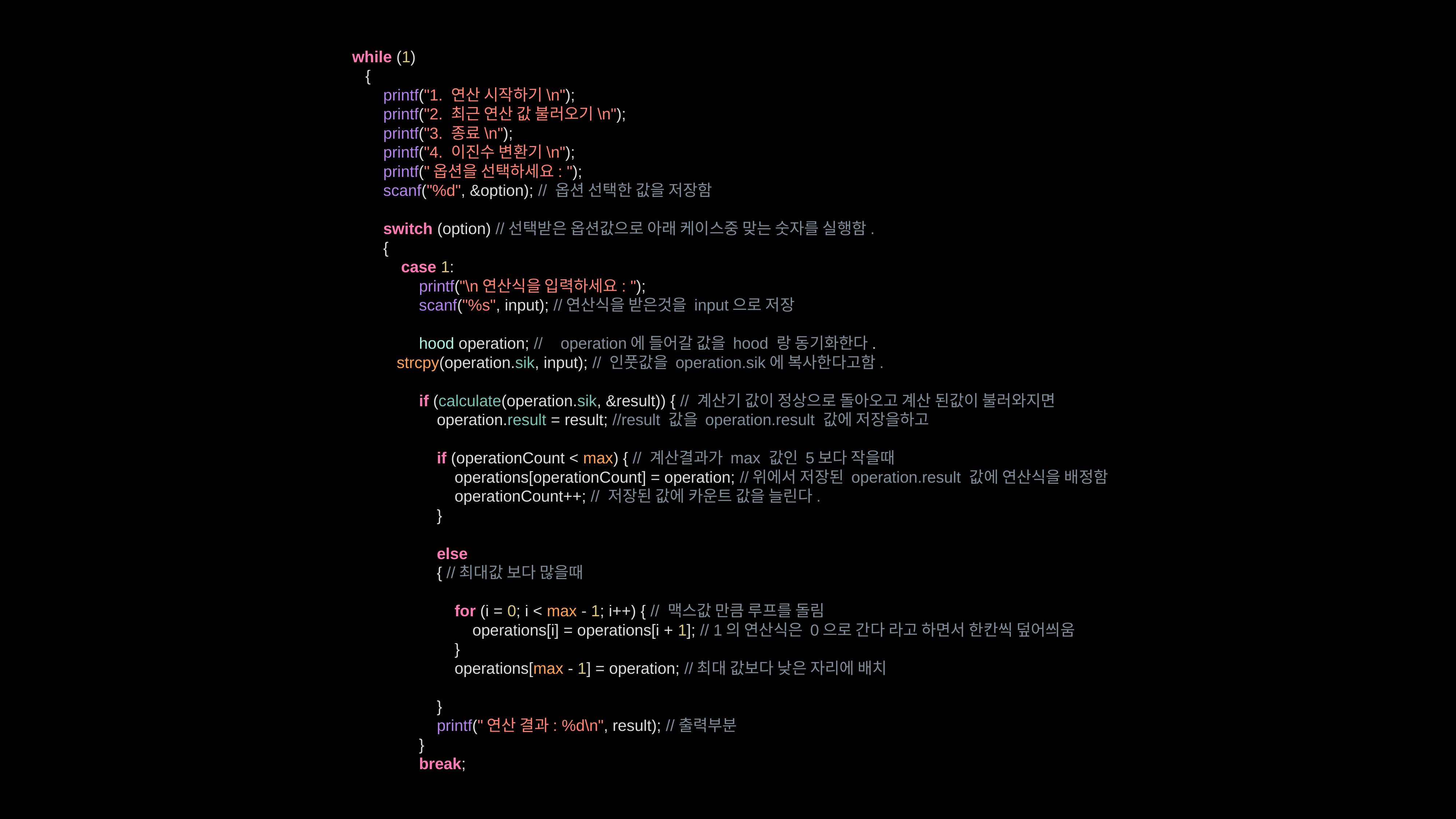

while (1)
    {
        printf("1. 연산 시작하기\n");
        printf("2. 최근 연산 값 불러오기\n");
        printf("3. 종료\n");
        printf("4. 이진수 변환기\n");
        printf("옵션을 선택하세요: ");
        scanf("%d", &option); // 옵션 선택한 값을 저장함

        switch (option) //선택받은 옵션값으로 아래 케이스중 맞는 숫자를 실행함.
        {
            case 1:
                printf("\n연산식을 입력하세요: ");
                scanf("%s", input); //연산식을 받은것을 input으로 저장

                hood operation; //    operation에 들어갈 값을 hood 랑 동기화한다.
           strcpy(operation.sik, input); // 인풋값을 operation.sik에 복사한다고함.

                if (calculate(operation.sik, &result)) { // 계산기 값이 정상으로 돌아오고 계산 된값이 불러와지면
                    operation.result = result; //result 값을 operation.result 값에 저장을하고

                    if (operationCount < max) { // 계산결과가 max 값인 5보다 작을때
                        operations[operationCount] = operation; //위에서 저장된 operation.result 값에 연산식을 배정함
                        operationCount++; // 저장된 값에 카운트 값을 늘린다.
                    }

                    else
                    { //최대값 보다 많을때

                        for (i = 0; i < max - 1; i++) { // 맥스값 만큼 루프를 돌림
                            operations[i] = operations[i + 1]; // 1의 연산식은 0으로 간다 라고 하면서 한칸씩 덮어씌움
                        }
                        operations[max - 1] = operation; //최대 값보다 낮은 자리에 배치

                    }
                    printf("연산 결과: %d\n", result); //출력부분
                }
                break;